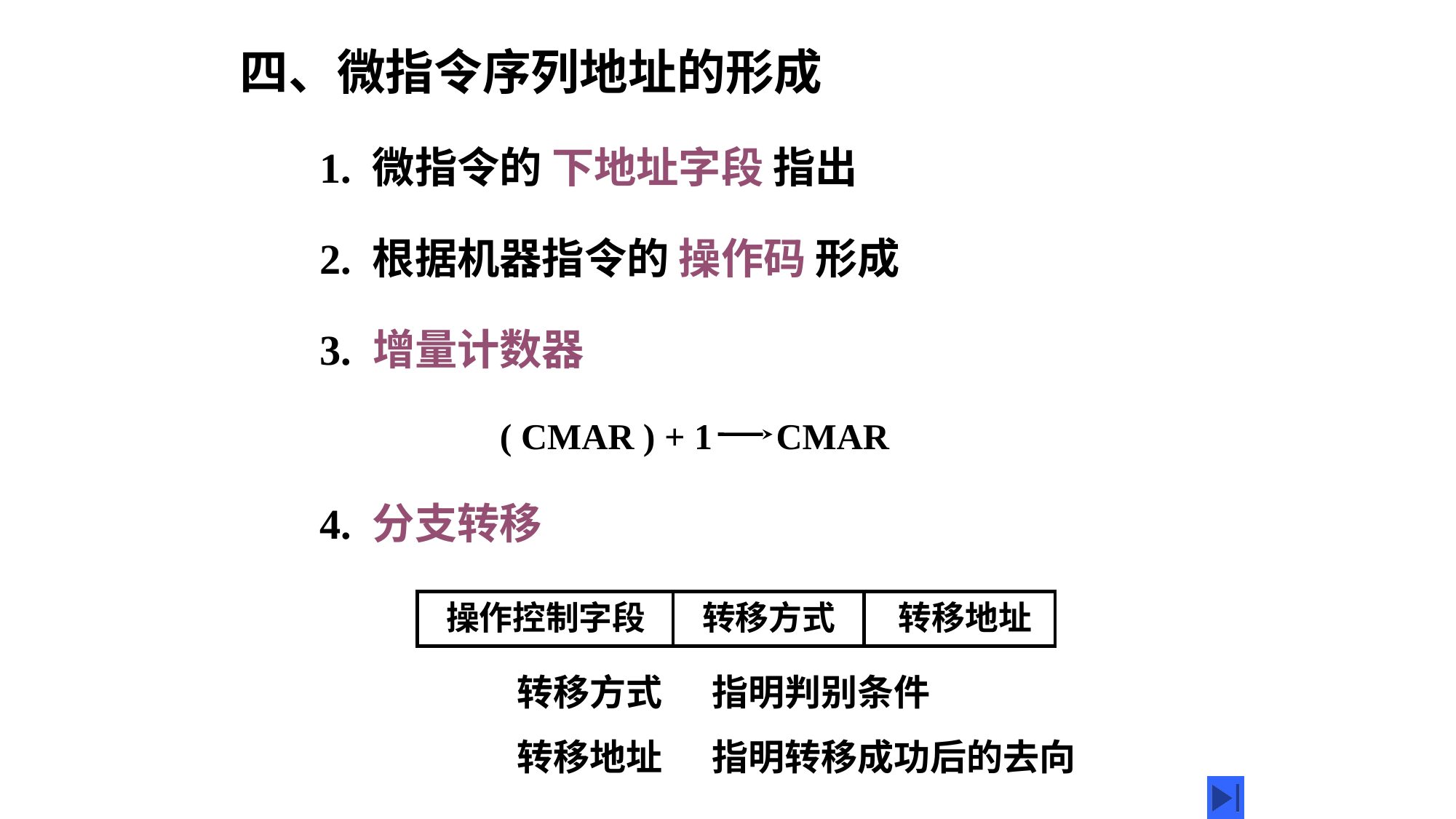

四、微指令序列地址的形成
1. 微指令的 下地址字段 指出
2. 根据机器指令的 操作码 形成
3. 增量计数器
( CMAR ) + 1       CMAR

4. 分支转移

操作控制字段

 转移方式

 转移地址
转移方式      指明判别条件
转移地址      指明转移成功后的去向